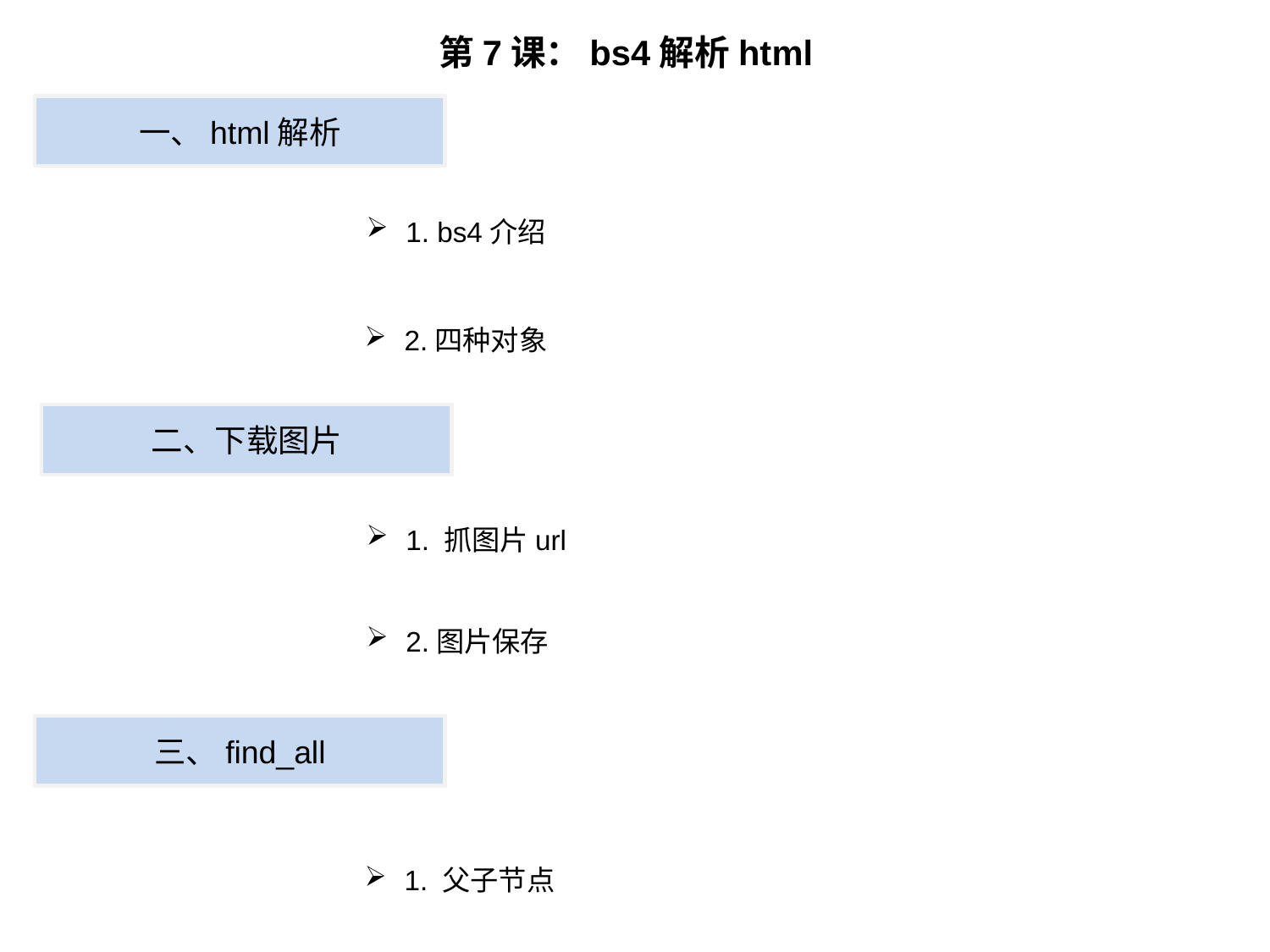

# 第7课：bs4解析html
一、html解析
1. bs4介绍
2.四种对象
二、下载图片
1. 抓图片url

2.图片保存
三、find_all
1. 父子节点